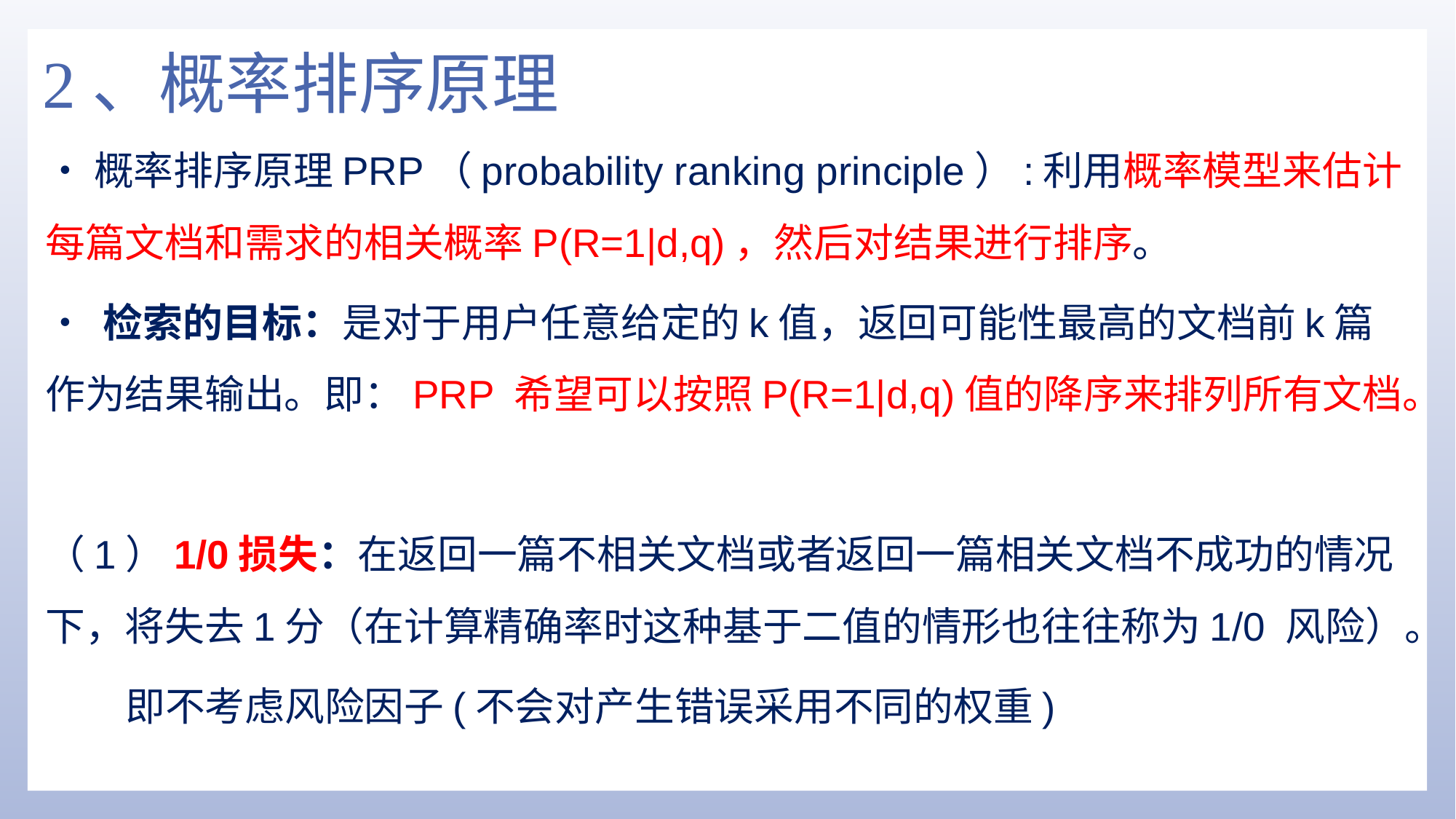

# 2、概率排序原理
•概率排序原理PRP（probability ranking principle）:利用概率模型来估计每篇文档和需求的相关概率P(R=1|d,q)，然后对结果进行排序。
• 检索的目标：是对于用户任意给定的k值，返回可能性最高的文档前k篇作为结果输出。即：PRP 希望可以按照P(R=1|d,q)值的降序来排列所有文档。

（1）1/0损失：在返回一篇不相关文档或者返回一篇相关文档不成功的情况下，将失去1分（在计算精确率时这种基于二值的情形也往往称为1/0 风险）。
        即不考虑风险因子(不会对产生错误采用不同的权重)